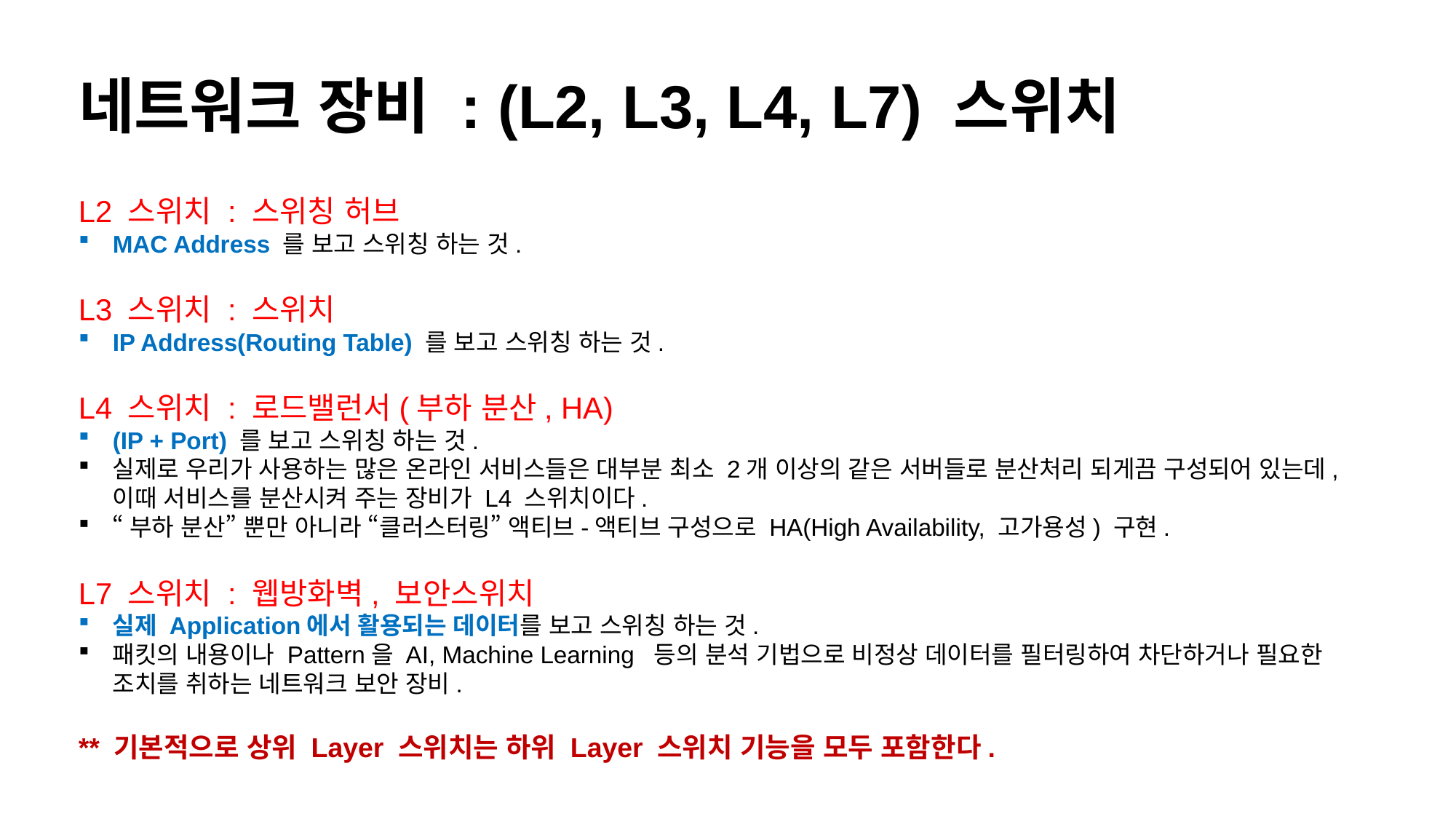

# 네트워크 장비 : (L2, L3, L4, L7) 스위치
L2 스위치 : 스위칭 허브
MAC Address 를 보고 스위칭 하는 것.

L3 스위치 : 스위치
IP Address(Routing Table) 를 보고 스위칭 하는 것.

L4 스위치 : 로드밸런서(부하 분산, HA)
(IP + Port) 를 보고 스위칭 하는 것.
실제로 우리가 사용하는 많은 온라인 서비스들은 대부분 최소 2개 이상의 같은 서버들로 분산처리 되게끔 구성되어 있는데, 이때 서비스를 분산시켜 주는 장비가 L4 스위치이다.
“부하 분산” 뿐만 아니라 “클러스터링” 액티브-액티브 구성으로 HA(High Availability, 고가용성) 구현.

L7 스위치 : 웹방화벽, 보안스위치
실제 Application에서 활용되는 데이터를 보고 스위칭 하는 것.
패킷의 내용이나 Pattern을 AI, Machine Learning  등의 분석 기법으로 비정상 데이터를 필터링하여 차단하거나 필요한 조치를 취하는 네트워크 보안 장비.

** 기본적으로 상위 Layer 스위치는 하위 Layer 스위치 기능을 모두 포함한다.